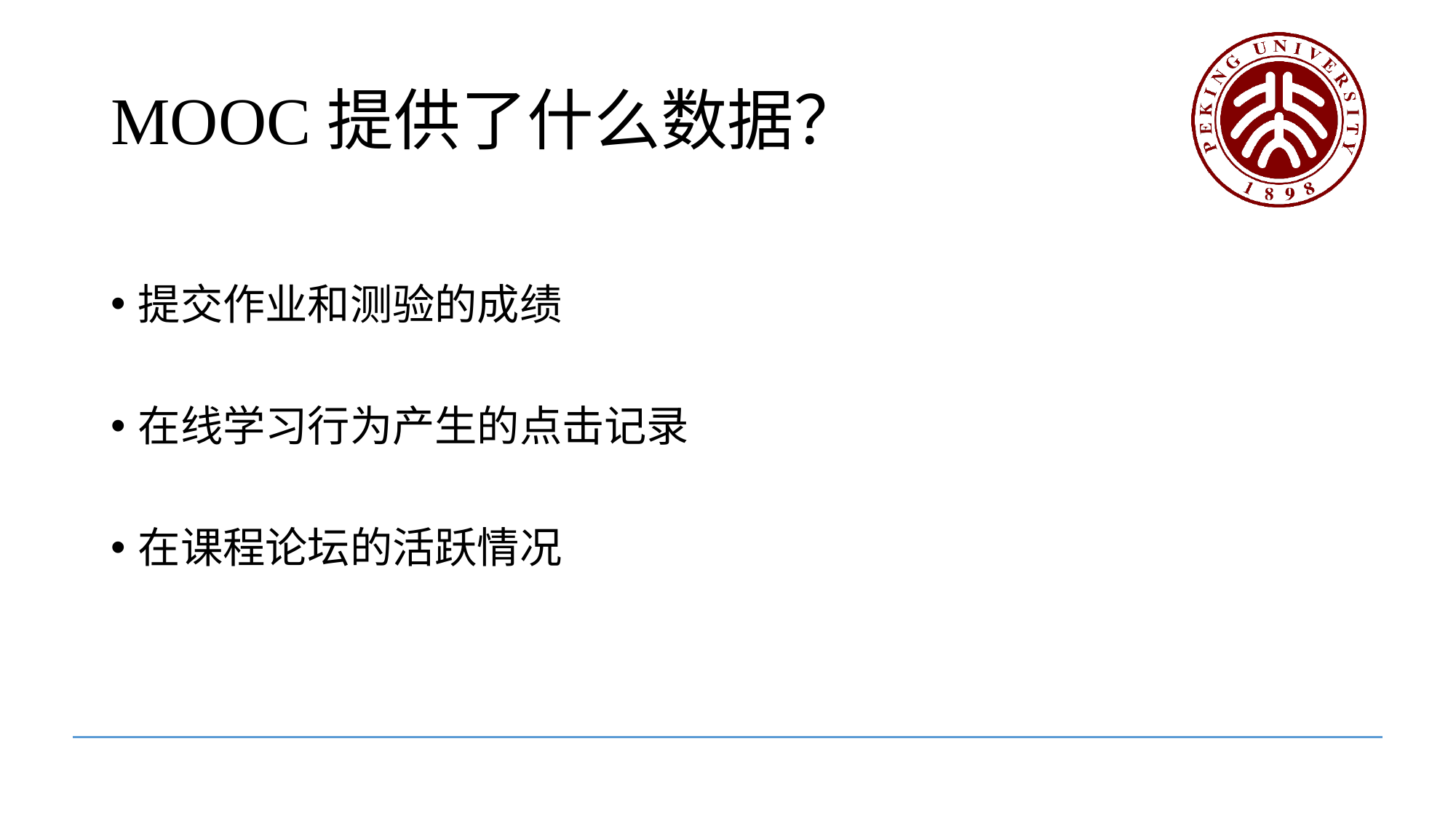

# MOOC提供了什么数据？
提交作业和测验的成绩

在线学习行为产生的点击记录

在课程论坛的活跃情况